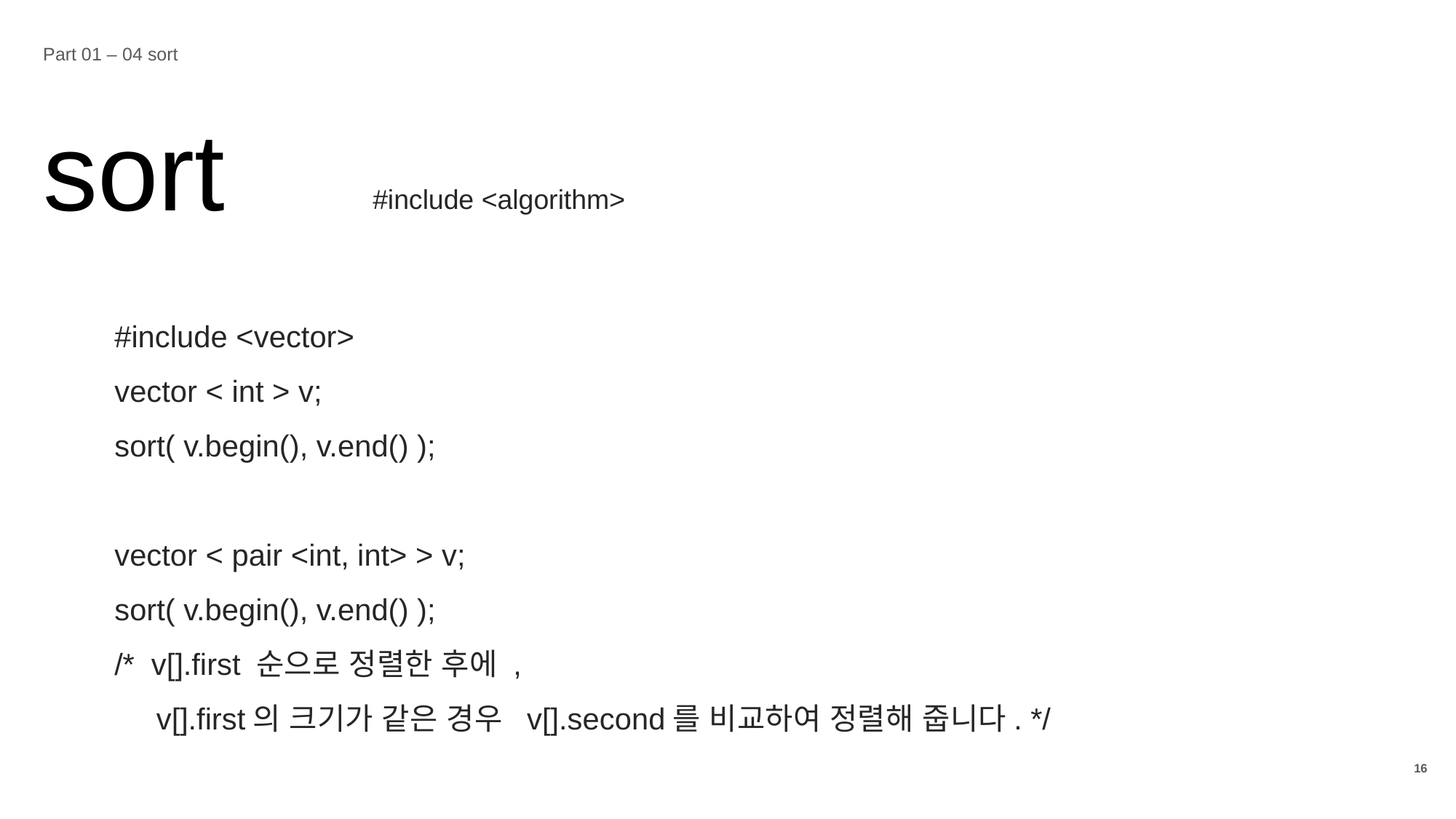

Part 01 – 04 sort
sort
#include <algorithm>
#include <vector>
vector < int > v;
sort( v.begin(), v.end() );

vector < pair <int, int> > v;
sort( v.begin(), v.end() );
/*  v[].first 순으로 정렬한 후에 ,
     v[].first의 크기가 같은 경우  v[].second를 비교하여 정렬해 줍니다. */